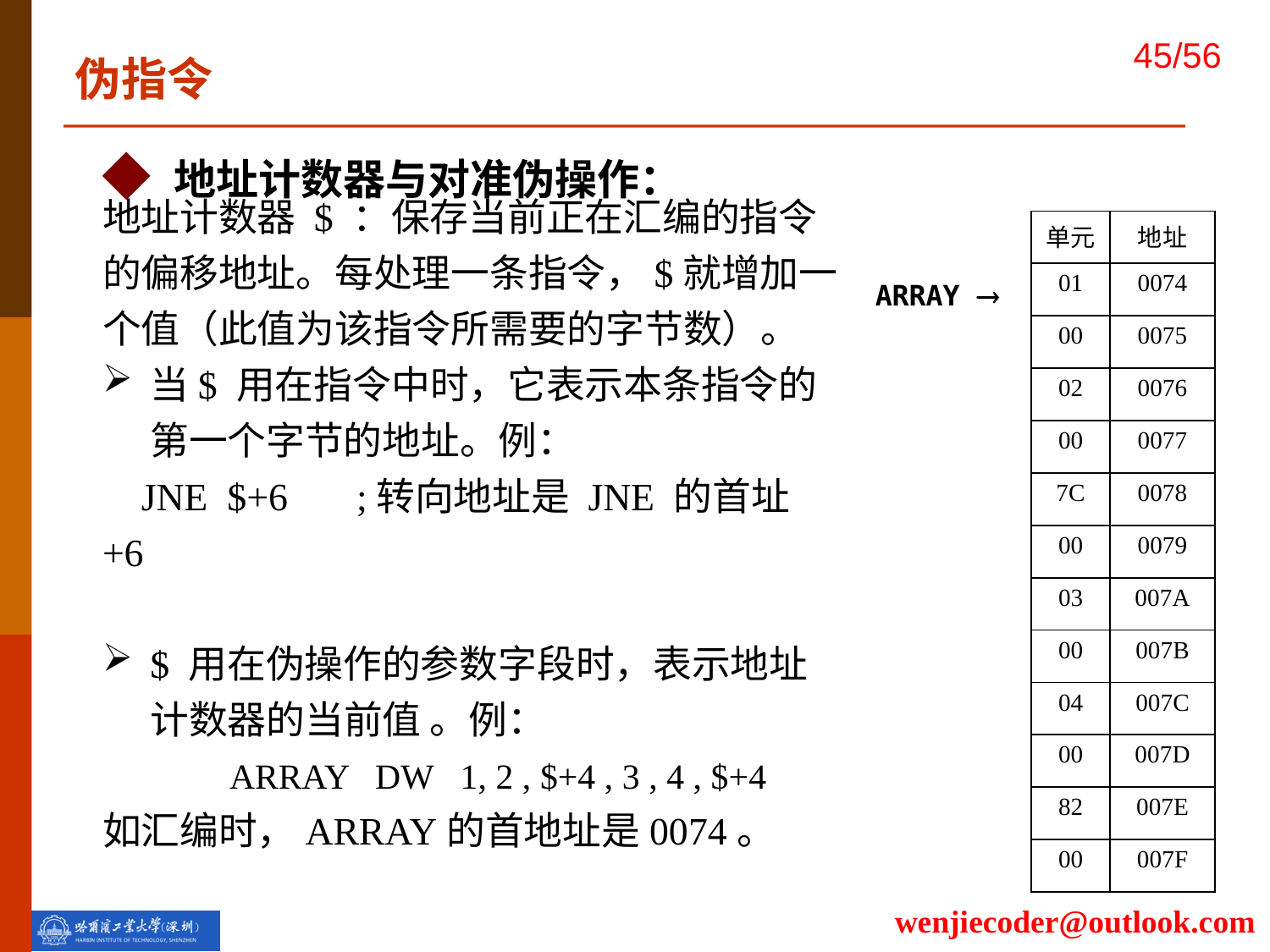

伪指令
◆ 地址计数器与对准伪操作：
| 单元 | 地址 |
| --- | --- |
| 01 | 0074 |
| 00 | 0075 |
| 02 | 0076 |
| 00 | 0077 |
| 7C | 0078 |
| 00 | 0079 |
| 03 | 007A |
| 00 | 007B |
| 04 | 007C |
| 00 | 007D |
| 82 | 007E |
| 00 | 007F |
地址计数器 $ ：保存当前正在汇编的指令的偏移地址。每处理一条指令，$就增加一个值（此值为该指令所需要的字节数）。
当$ 用在指令中时，它表示本条指令的第一个字节的地址。例：
    JNE  $+6	;转向地址是 JNE 的首址 +6

$ 用在伪操作的参数字段时，表示地址计数器的当前值 。例：
	ARRAY   DW   1, 2 , $+4 , 3 , 4 , $+4
如汇编时，ARRAY的首地址是0074。
    ARRAY →